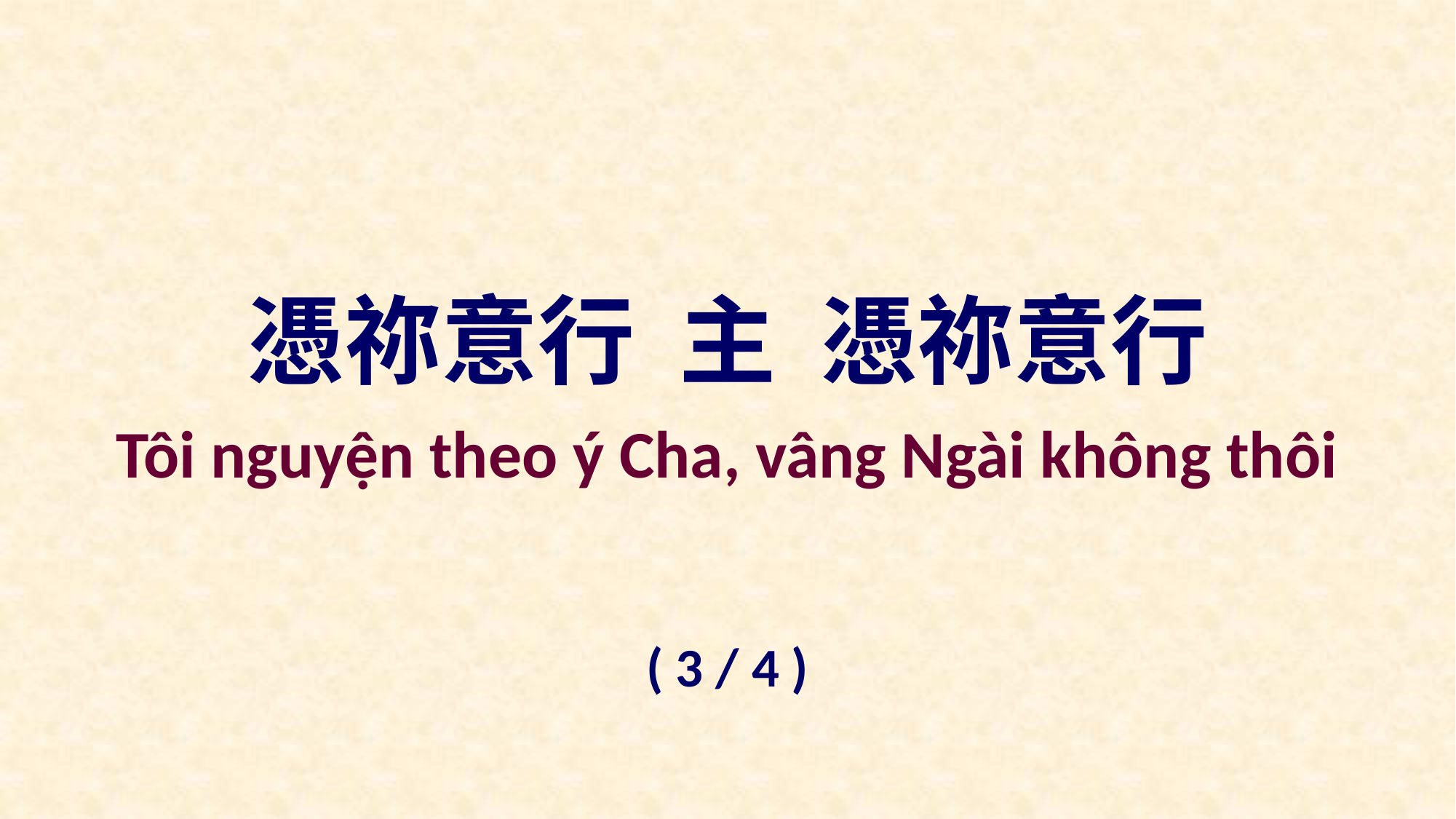

憑祢意行  主  憑祢意行
Tôi nguyện theo ý Cha, vâng Ngài không thôi
( 3 / 4 )